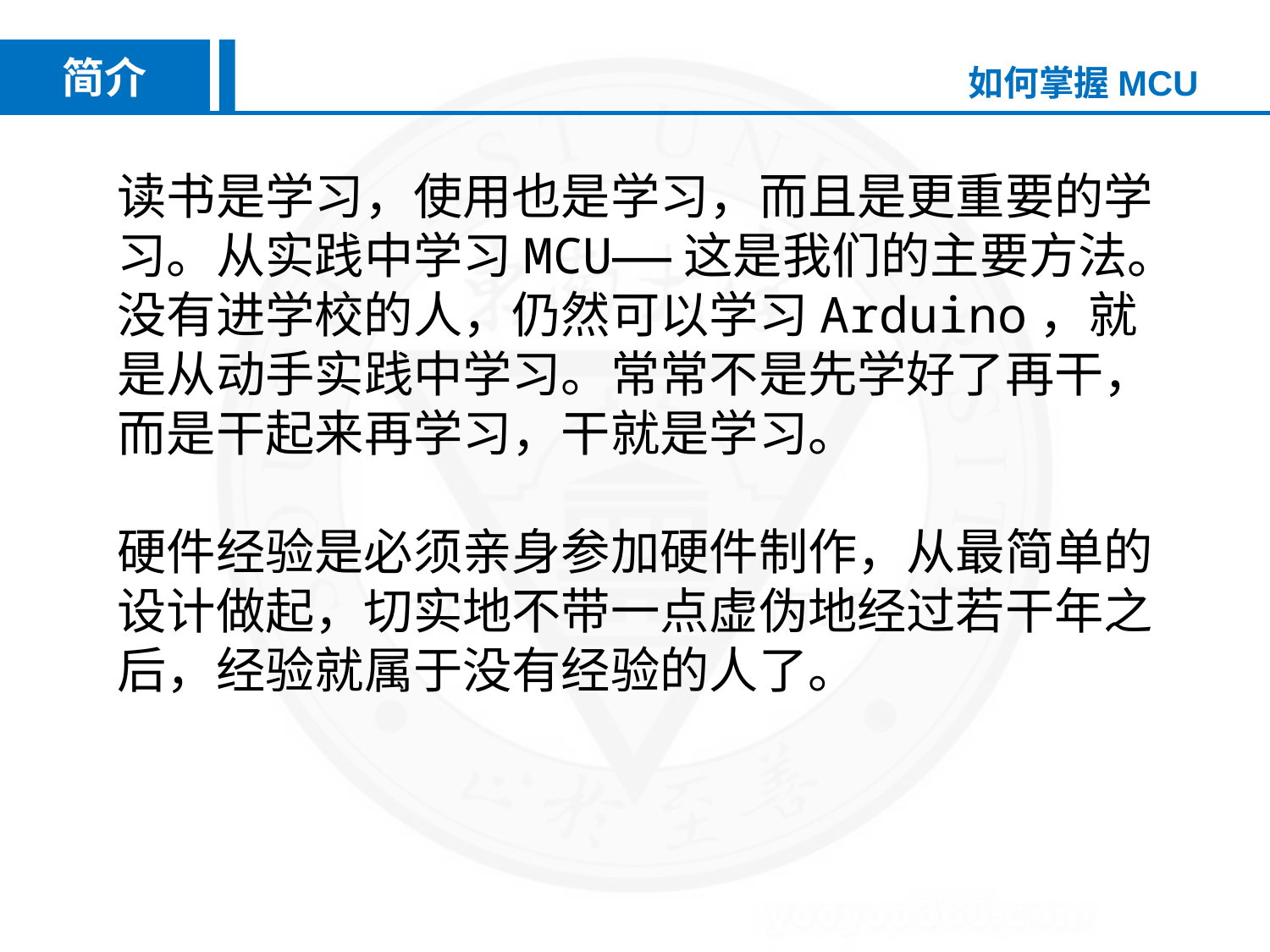

简介

如何掌握MCU
读书是学习，使用也是学习，而且是更重要的学习。从实践中学习MCU——这是我们的主要方法。没有进学校的人，仍然可以学习Arduino，就是从动手实践中学习。常常不是先学好了再干，而是干起来再学习，干就是学习。

硬件经验是必须亲身参加硬件制作，从最简单的设计做起，切实地不带一点虚伪地经过若干年之后，经验就属于没有经验的人了。